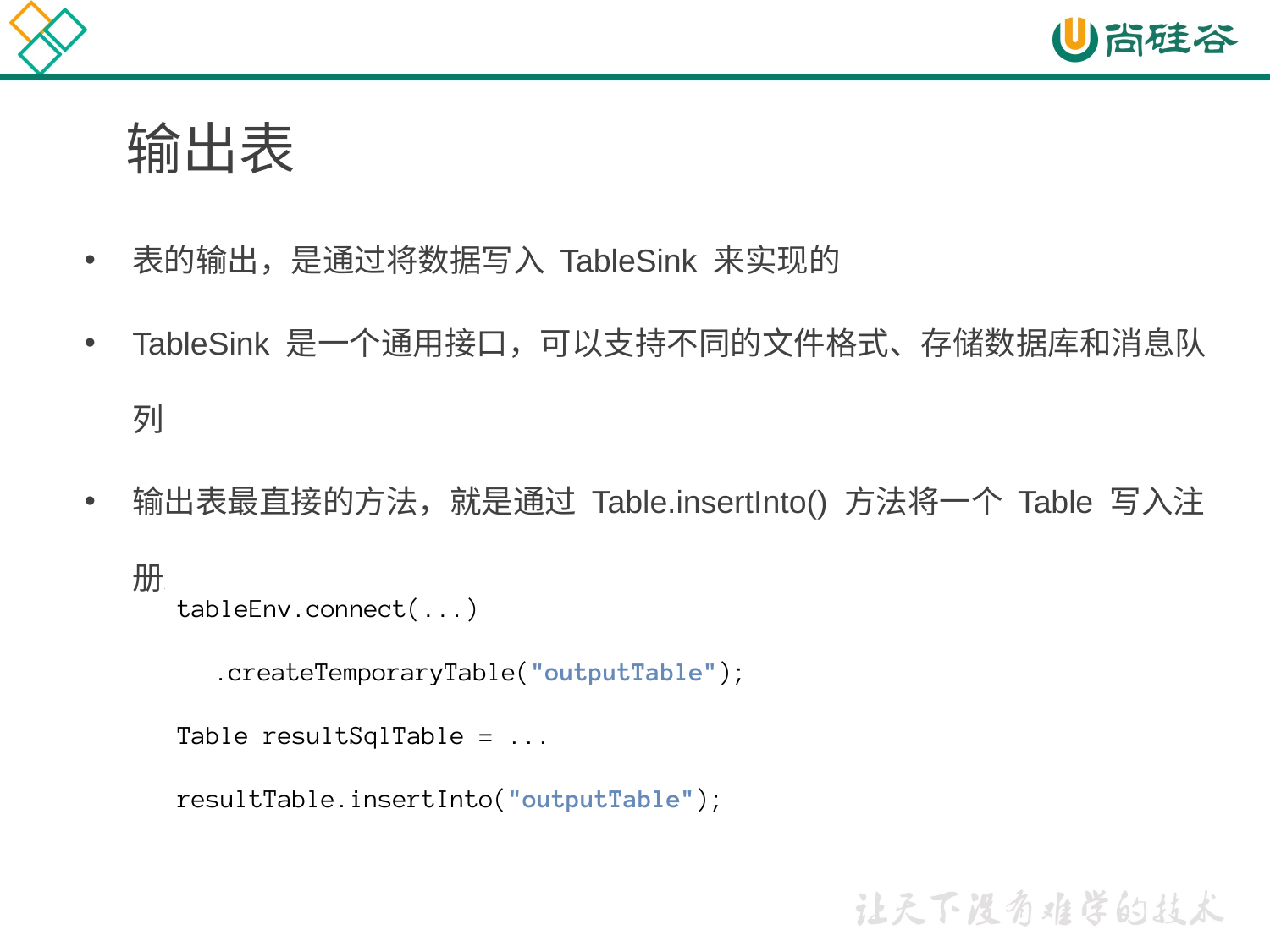

# 输出表
表的输出，是通过将数据写入 TableSink 来实现的
TableSink 是一个通用接口，可以支持不同的文件格式、存储数据库和消息队列
输出表最直接的方法，就是通过 Table.insertInto() 方法将一个 Table 写入注册过的 TableSink 中
tableEnv.connect(...)
     .createTemporaryTable("outputTable");
Table resultSqlTable = ...
resultTable.insertInto("outputTable");